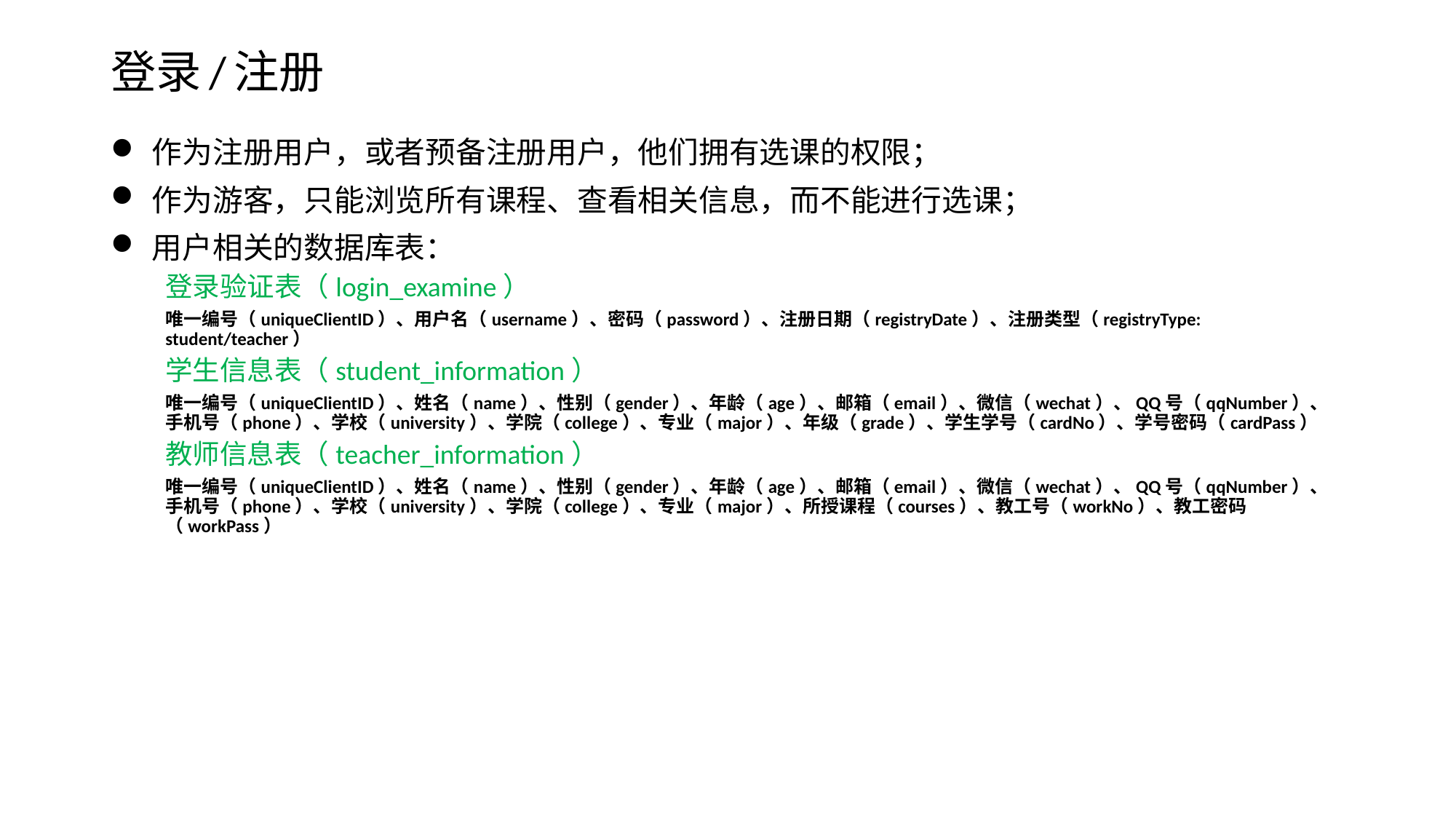

# 登录/注册
作为注册用户，或者预备注册用户，他们拥有选课的权限；
作为游客，只能浏览所有课程、查看相关信息，而不能进行选课；
用户相关的数据库表：
登录验证表（login_examine）
唯一编号（uniqueClientID）、用户名（username）、密码（password）、注册日期（registryDate）、注册类型（registryType: student/teacher）
学生信息表（student_information）
唯一编号（uniqueClientID）、姓名（name）、性别（gender）、年龄（age）、邮箱（email）、微信（wechat）、QQ号（qqNumber）、手机号（phone）、学校（university）、学院（college）、专业（major）、年级（grade）、学生学号（cardNo）、学号密码（cardPass）
教师信息表（teacher_information）
唯一编号（uniqueClientID）、姓名（name）、性别（gender）、年龄（age）、邮箱（email）、微信（wechat）、QQ号（qqNumber）、手机号（phone）、学校（university）、学院（college）、专业（major）、所授课程（courses）、教工号（workNo）、教工密码（workPass）